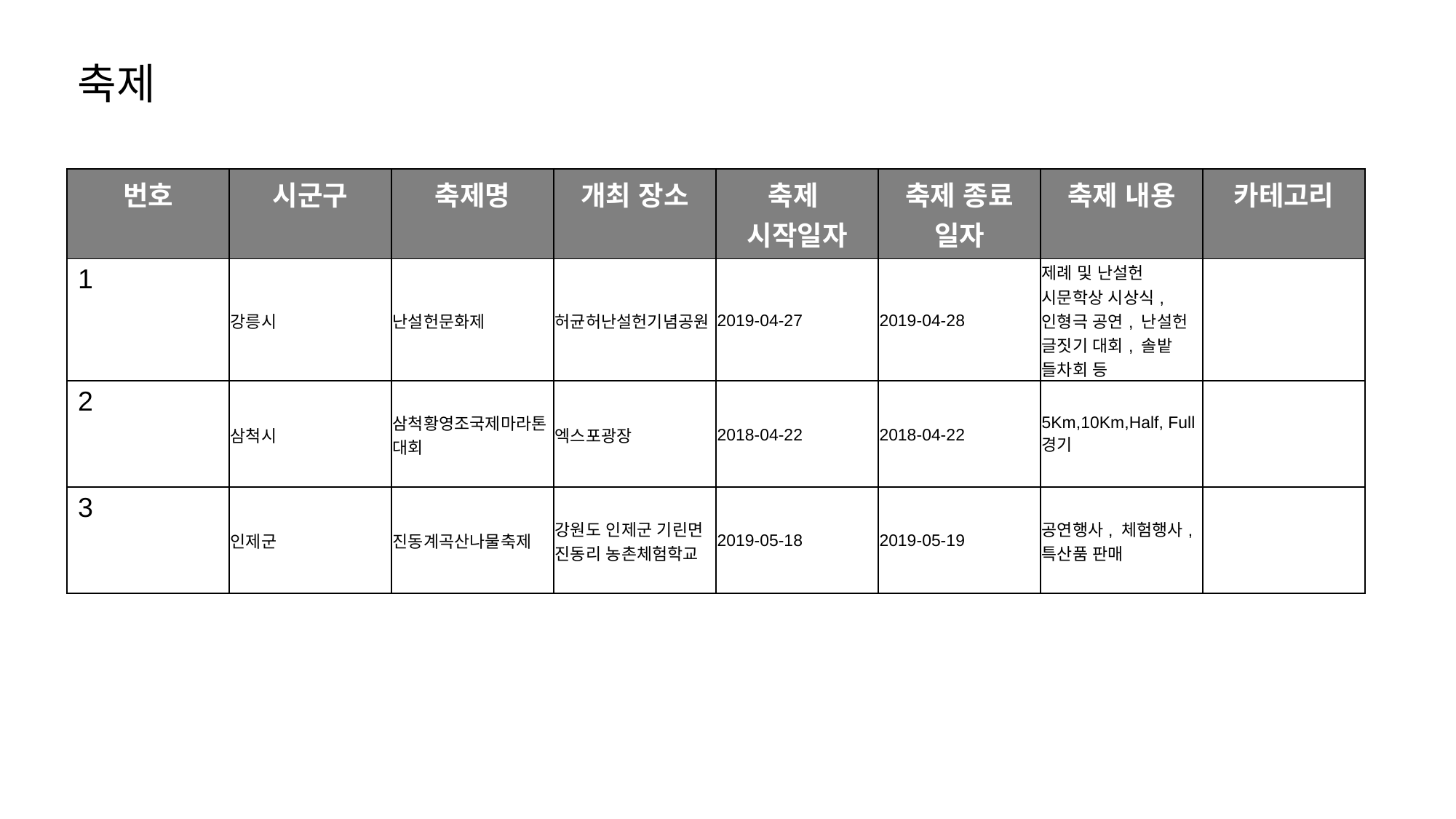

축제
| 번호 | 시군구 | 축제명 | 개최 장소 | 축제 시작일자 | 축제 종료 일자 | 축제 내용 | 카테고리 |
| --- | --- | --- | --- | --- | --- | --- | --- |
| 1 | 강릉시 | 난설헌문화제 | 허균허난설헌기념공원 | 2019-04-27 | 2019-04-28 | 제례 및 난설헌 시문학상 시상식, 인형극 공연, 난설헌 글짓기 대회, 솔밭 들차회 등 |  |
| 2 | 삼척시 | 삼척황영조국제마라톤대회 | 엑스포광장 | 2018-04-22 | 2018-04-22 | 5Km,10Km,Half, Full경기 |  |
| 3 | 인제군 | 진동계곡산나물축제 | 강원도 인제군 기린면 진동리 농촌체험학교 | 2019-05-18 | 2019-05-19 | 공연행사, 체험행사, 특산품 판매 |  |